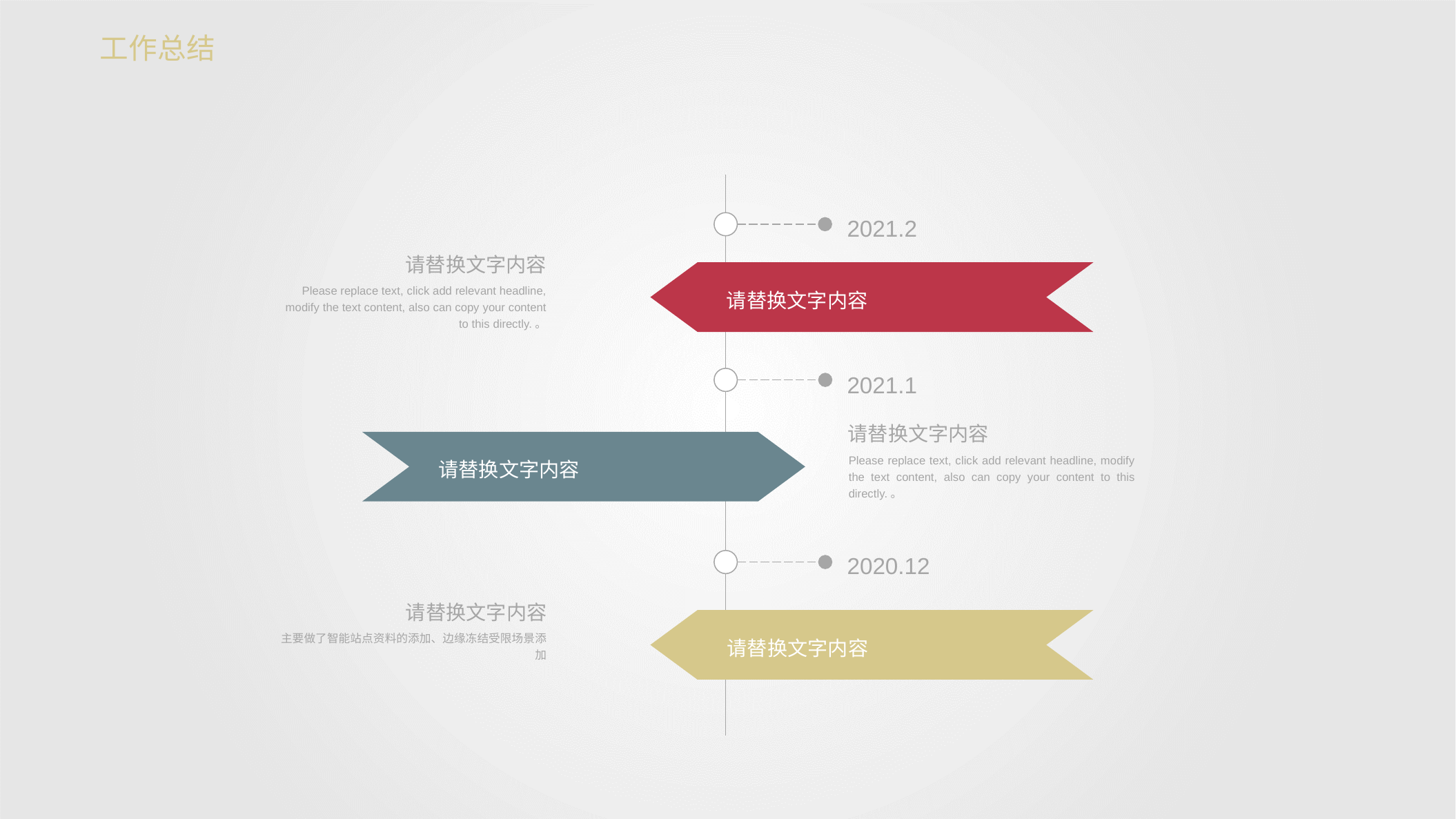

工作总结
2021.2

请替换文字内容
Please replace text, click add relevant headline, modify the text content, also can copy your content to this directly.。

请替换文字内容
2021.1

请替换文字内容
Please replace text, click add relevant headline, modify the text content, also can copy your content to this directly.。

请替换文字内容
2020.12

请替换文字内容
主要做了智能站点资料的添加、边缘冻结受限场景添加

请替换文字内容